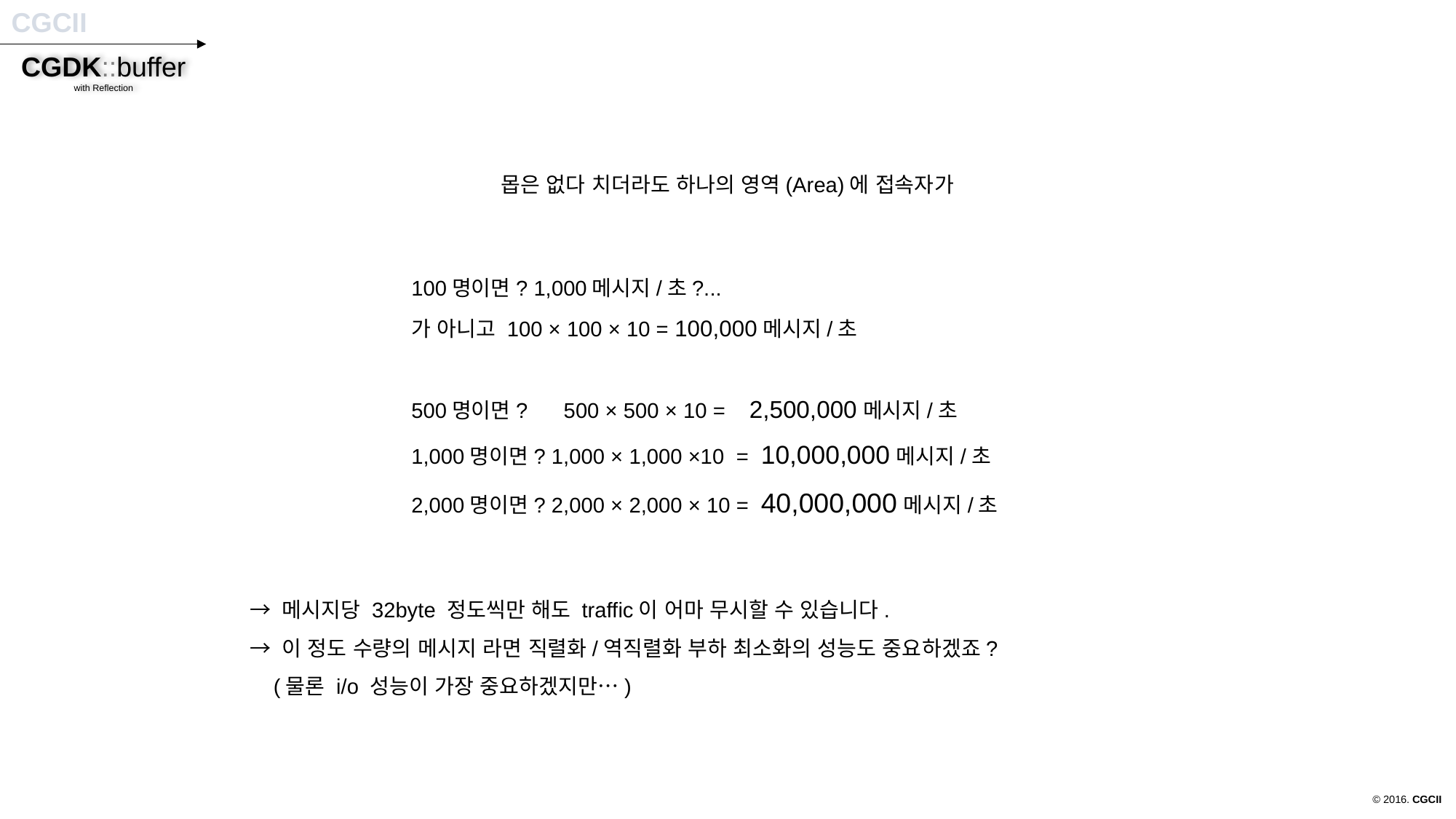

CGCII
CGDK::buffer
with Reflection

몹은 없다 치더라도 하나의 영역(Area)에 접속자가
100명이면? 1,000메시지/초?...
가 아니고 100 × 100 × 10 = 100,000메시지/초
500명이면?      500 × 500 × 10 =    2,500,000메시지/초
1,000명이면? 1,000 × 1,000 ×10  =  10,000,000메시지/초
2,000명이면? 2,000 × 2,000 × 10 =  40,000,000메시지/초
→ 메시지당 32byte 정도씩만 해도 traffic이 어마 무시할 수 있습니다.
→ 이 정도 수량의 메시지 라면 직렬화/역직렬화 부하 최소화의 성능도 중요하겠죠?
    (물론 i/o 성능이 가장 중요하겠지만…)
© 2016. CGCII